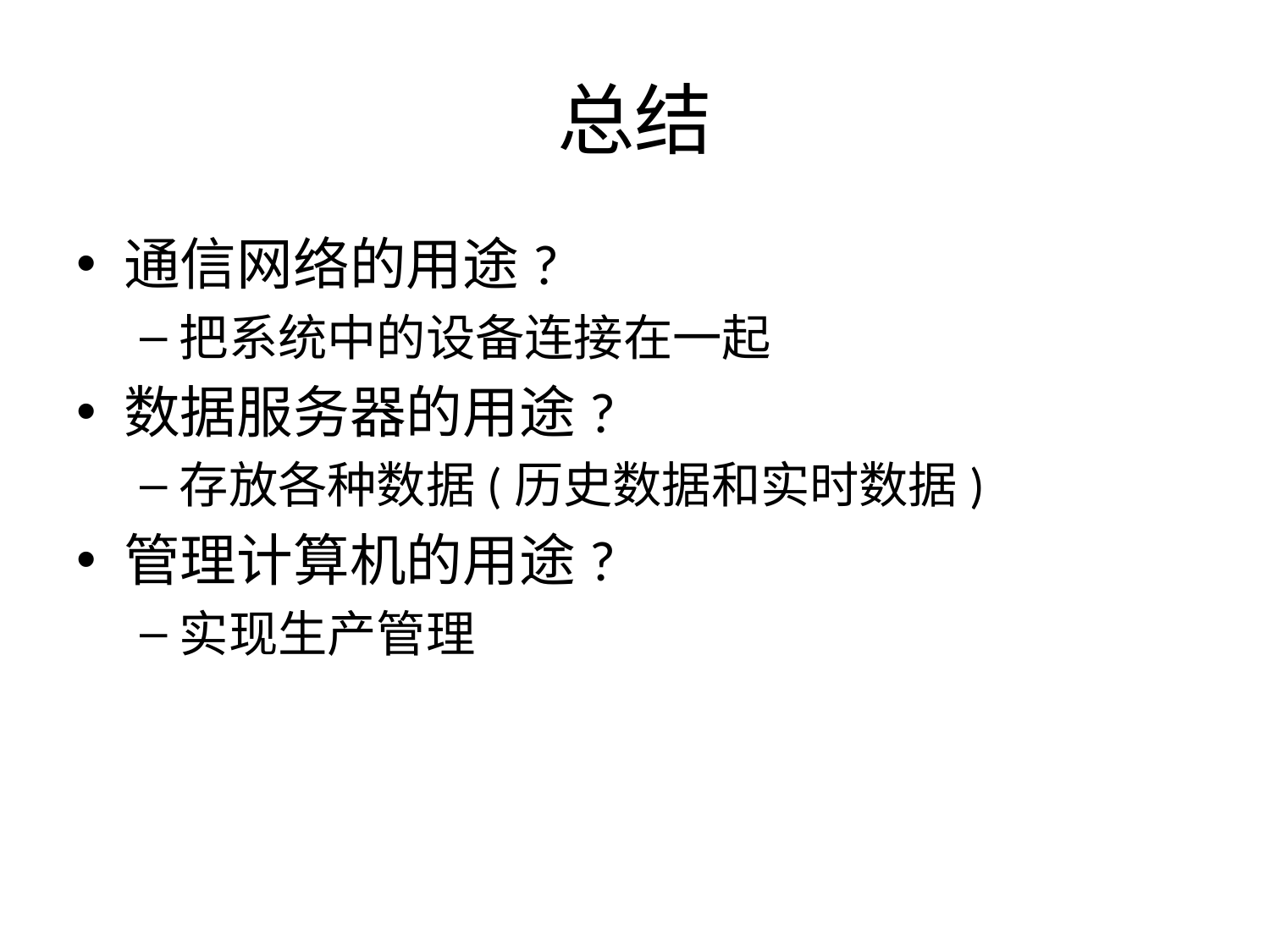

# 总结
通信网络的用途?
把系统中的设备连接在一起
数据服务器的用途?
存放各种数据(历史数据和实时数据)
管理计算机的用途?
实现生产管理